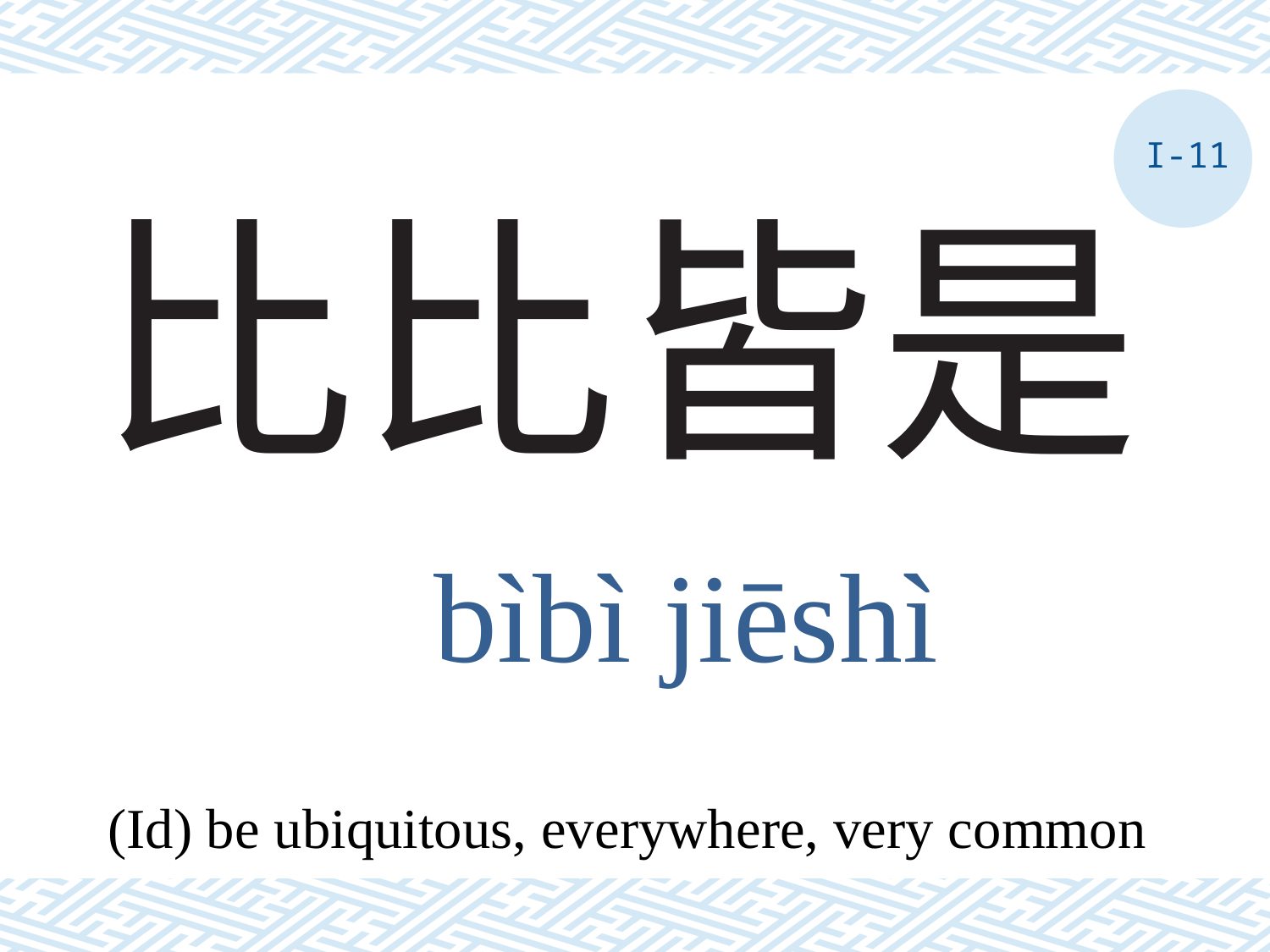

I-11

# 比比皆是
bìbì jiēshì
(Id) be ubiquitous, everywhere, very common